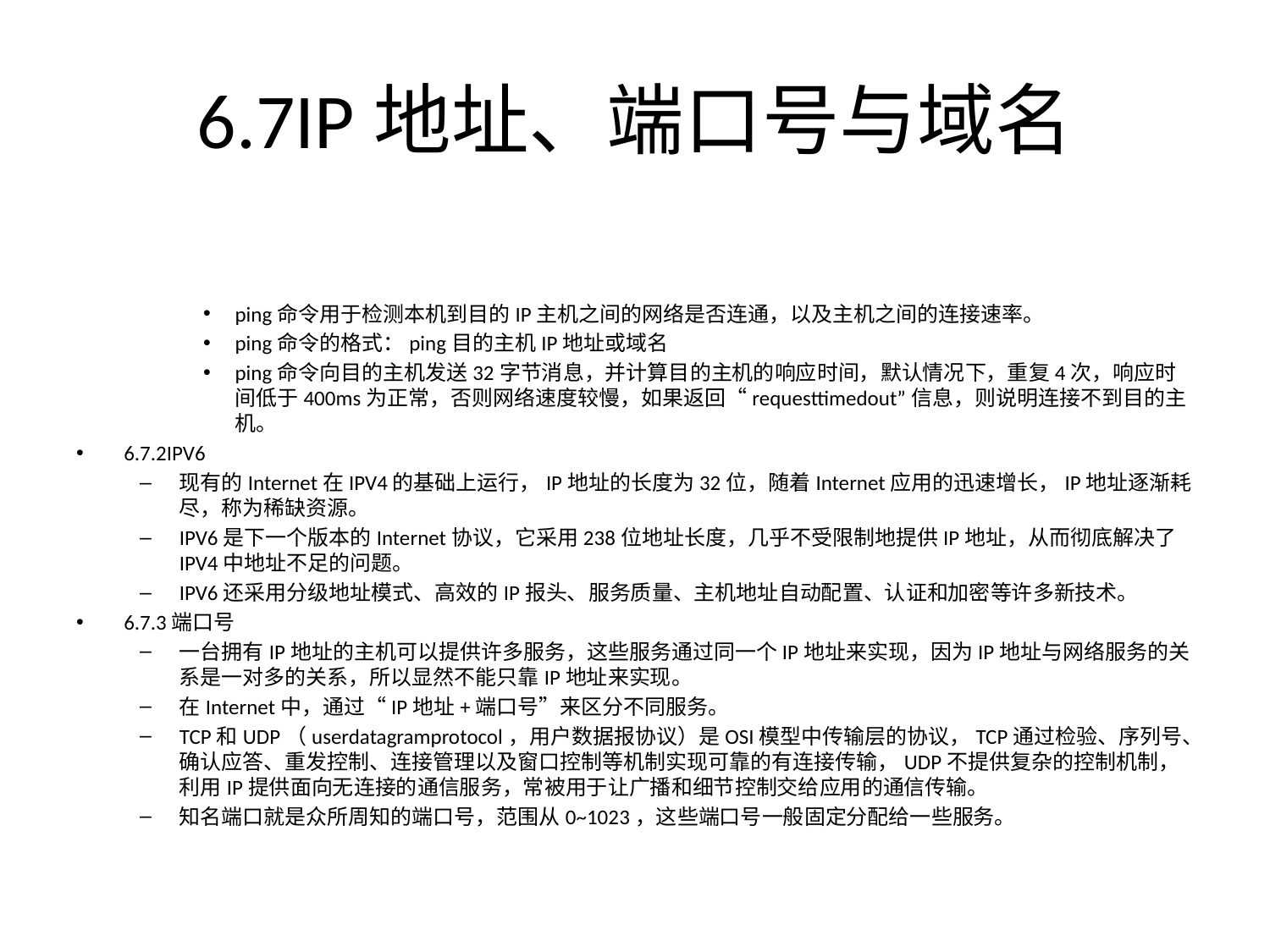

# 6.7IP地址、端口号与域名

ping命令用于检测本机到目的IP主机之间的网络是否连通，以及主机之间的连接速率。
ping命令的格式：ping目的主机IP地址或域名
ping命令向目的主机发送32字节消息，并计算目的主机的响应时间，默认情况下，重复4次，响应时间低于400ms为正常，否则网络速度较慢，如果返回“requesttimedout”信息，则说明连接不到目的主机。
6.7.2IPV6
现有的Internet在IPV4的基础上运行，IP地址的长度为32位，随着Internet应用的迅速增长，IP地址逐渐耗尽，称为稀缺资源。
IPV6是下一个版本的Internet协议，它采用238位地址长度，几乎不受限制地提供IP地址，从而彻底解决了IPV4中地址不足的问题。
IPV6还采用分级地址模式、高效的IP报头、服务质量、主机地址自动配置、认证和加密等许多新技术。
6.7.3端口号
一台拥有IP地址的主机可以提供许多服务，这些服务通过同一个IP地址来实现，因为IP地址与网络服务的关系是一对多的关系，所以显然不能只靠IP地址来实现。
在Internet中，通过“IP地址+端口号”来区分不同服务。
TCP和UDP（userdatagramprotocol，用户数据报协议）是OSI模型中传输层的协议，TCP通过检验、序列号、确认应答、重发控制、连接管理以及窗口控制等机制实现可靠的有连接传输，UDP不提供复杂的控制机制，利用IP提供面向无连接的通信服务，常被用于让广播和细节控制交给应用的通信传输。
知名端口就是众所周知的端口号，范围从0~1023，这些端口号一般固定分配给一些服务。